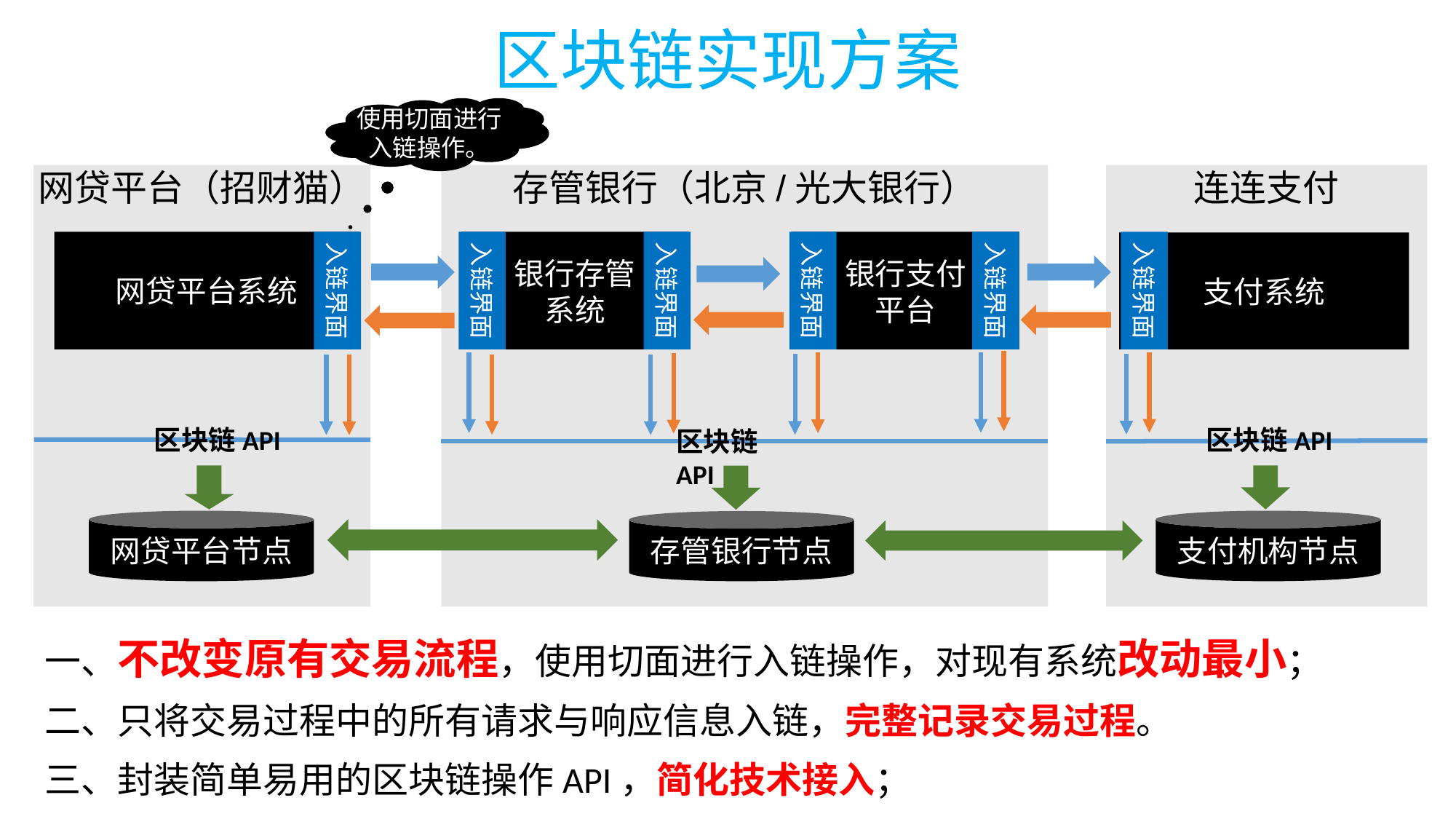

# 区块链实现方案
使用切面进行入链操作。
连连支付
存管银行（北京/光大银行）
网贷平台（招财猫）
入链界面
入链界面
网贷平台系统
入链界面
入链界面
银行存管
系统
入链界面
入链界面
银行支付
平台
支付系统

区块链API
区块链API
区块链API

网贷平台节点
支付机构节点
存管银行节点

一、不改变原有交易流程，使用切面进行入链操作，对现有系统改动最小；
二、只将交易过程中的所有请求与响应信息入链，完整记录交易过程。
三、封装简单易用的区块链操作API，简化技术接入；